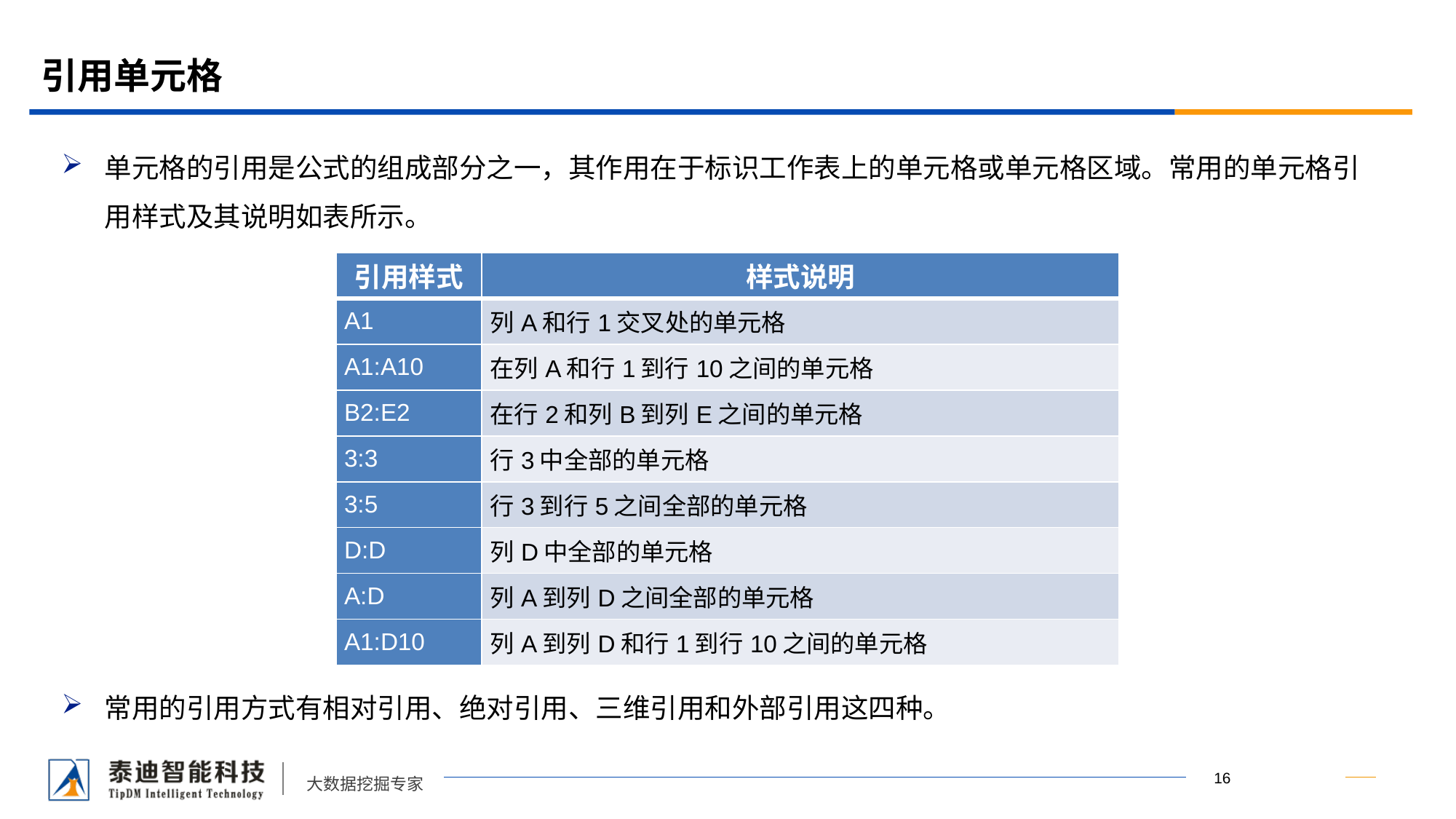

# 引用单元格
单元格的引用是公式的组成部分之一，其作用在于标识工作表上的单元格或单元格区域。常用的单元格引用样式及其说明如表所示。

常用的引用方式有相对引用、绝对引用、三维引用和外部引用这四种。
| 引用样式 | 样式说明 |
| --- | --- |
| A1 | 列A和行1交叉处的单元格 |
| A1:A10 | 在列A和行1到行10之间的单元格 |
| B2:E2 | 在行2和列B到列E之间的单元格 |
| 3:3 | 行3中全部的单元格 |
| 3:5 | 行3到行5之间全部的单元格 |
| D:D | 列D中全部的单元格 |
| A:D | 列A到列D之间全部的单元格 |
| A1:D10 | 列A到列D和行1到行10之间的单元格 |